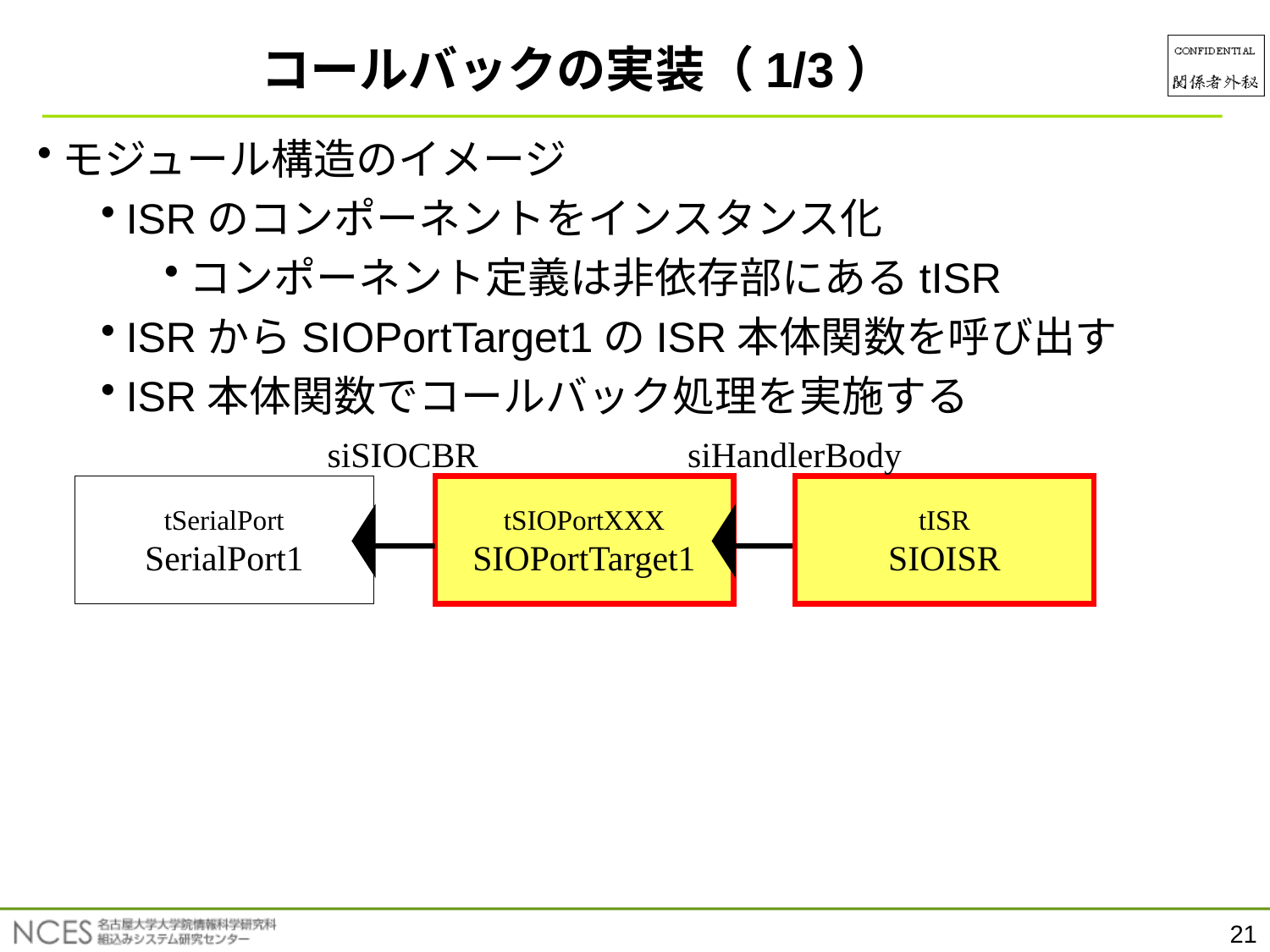

コールバックの実装（1/3）
モジュール構造のイメージ
ISRのコンポーネントをインスタンス化
コンポーネント定義は非依存部にあるtISR
ISRからSIOPortTarget1のISR本体関数を呼び出す
ISR本体関数でコールバック処理を実施する
siSIOCBR
siHandlerBody
tSerialPort
SerialPort1
tSIOPortXXX
SIOPortTarget1
tISR
SIOISR

21